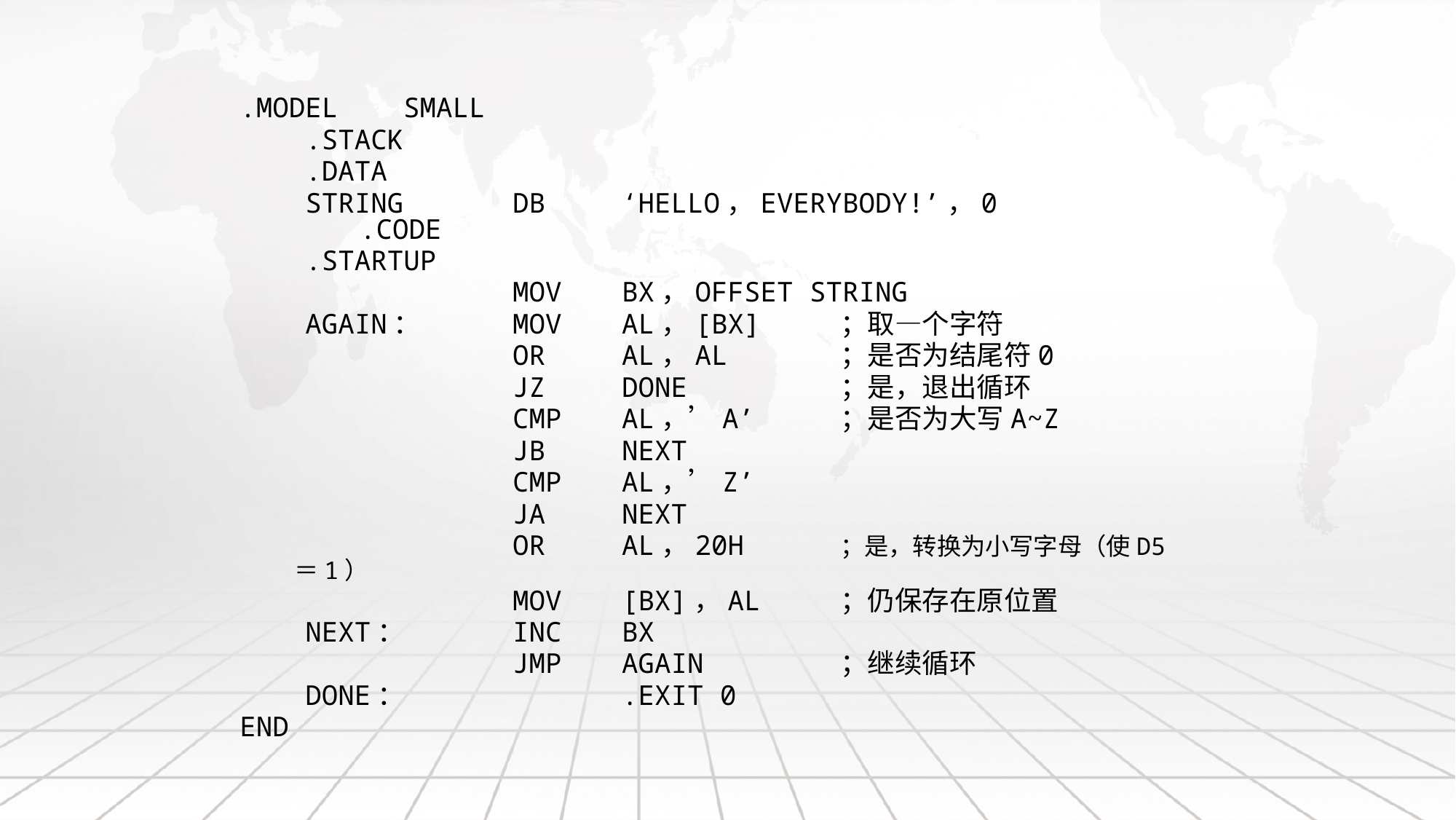

.MODEL	SMALL
    .STACK
    .DATA
    STRING 	DB	‘HELLO，EVERYBODY!’，0	    .CODE
    .STARTUP
    		MOV 	BX，OFFSET STRING
    AGAIN：  	MOV	AL，[BX] 	；取—个字符
    		OR	AL，AL   	；是否为结尾符0
    		JZ	DONE    	；是，退出循环
    		CMP 	AL，’A’   	；是否为大写A~Z
    		JB	NEXT
    		CMP 	AL，’Z’
    		JA 	NEXT
    		OR 	AL，20H   	；是，转换为小写字母（使D5＝1）
    		MOV 	[BX]，AL 	；仍保存在原位置
    NEXT：   	INC 	BX
    		JMP	AGAIN  	；继续循环
    DONE：		.EXIT 0
END